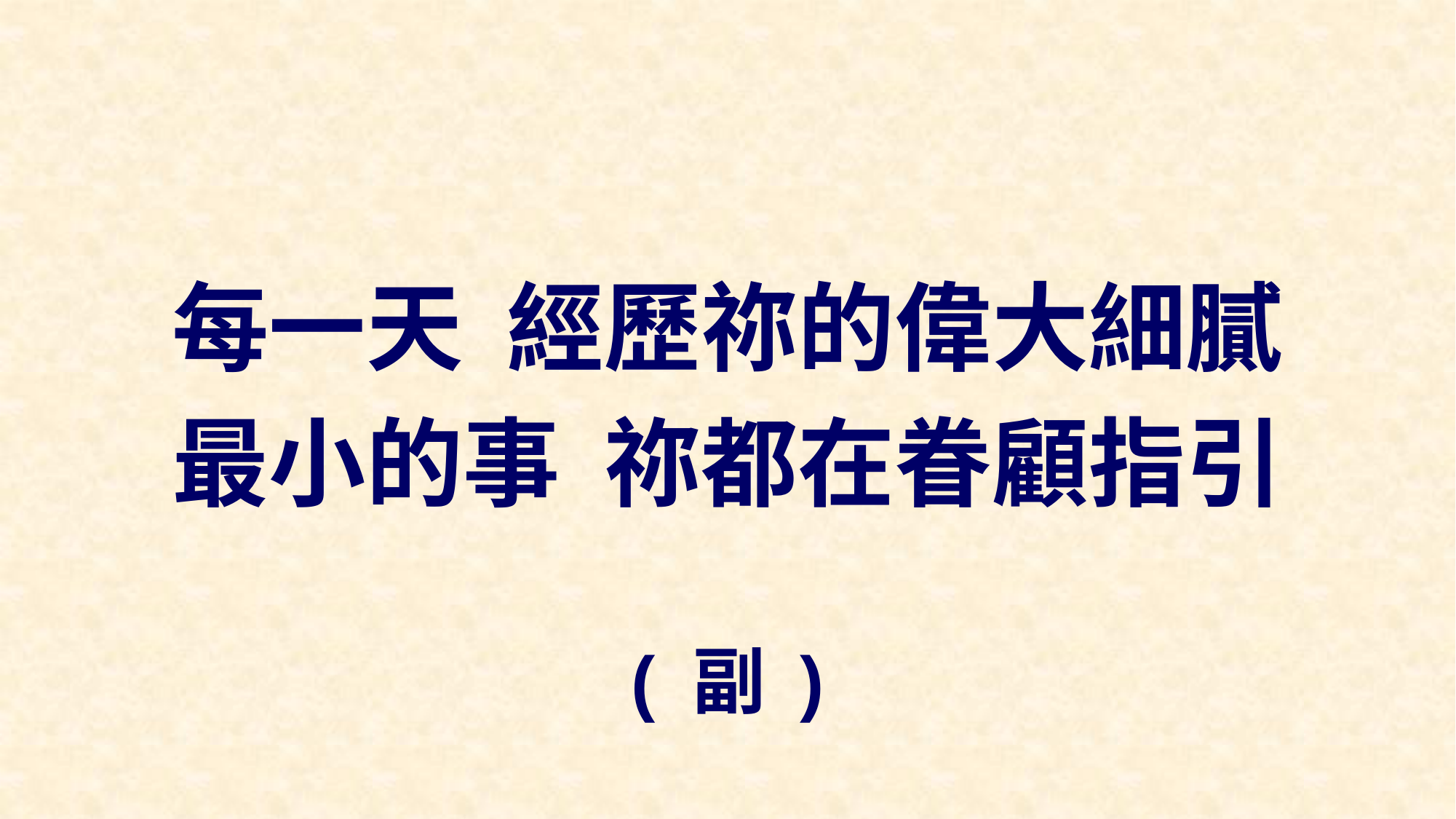

每一天  經歷祢的偉大細膩
最小的事  祢都在眷顧指引
( 副 )